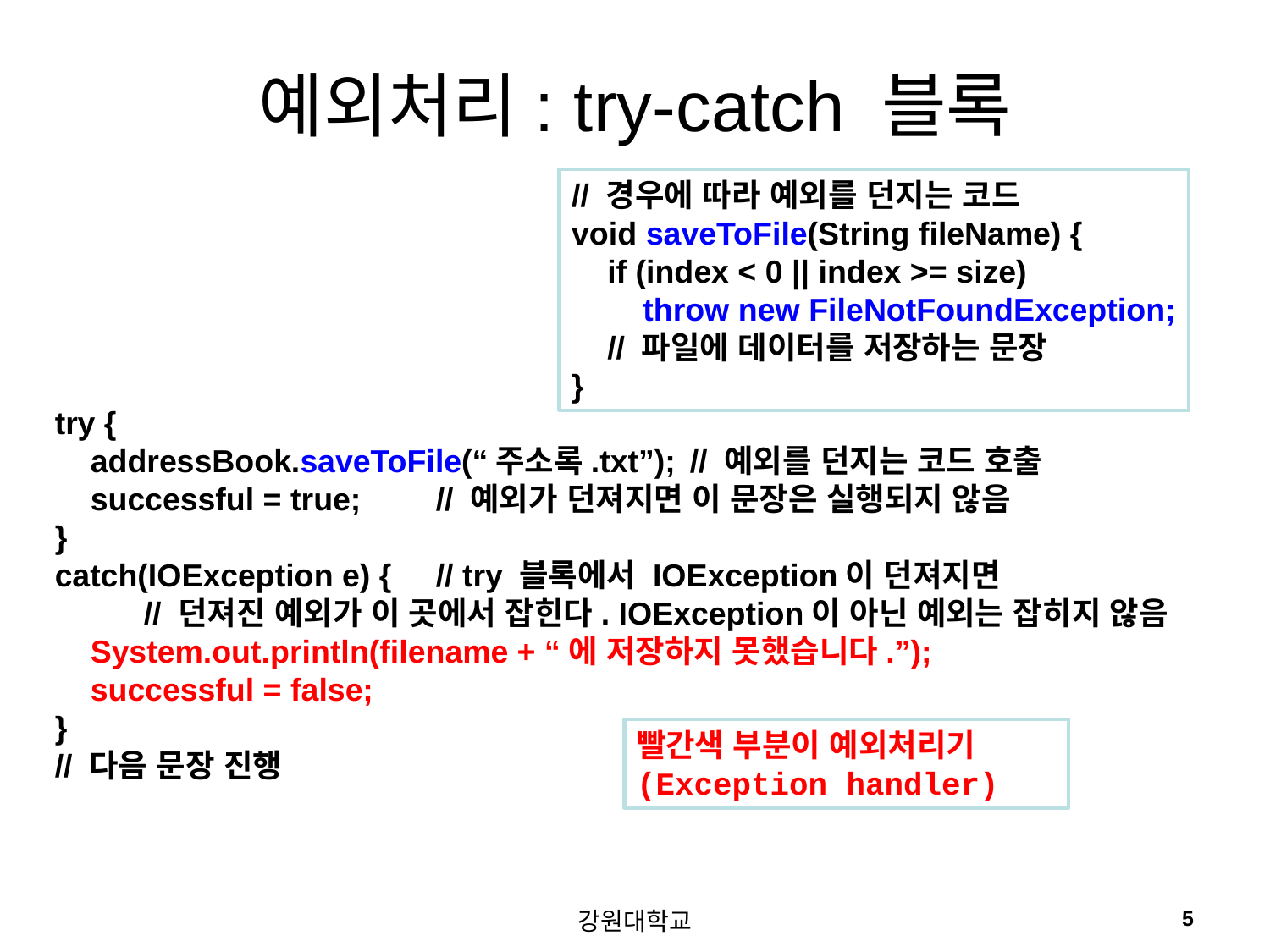

# 예외처리: try-catch 블록
// 경우에 따라 예외를 던지는 코드
void saveToFile(String fileName) {
    if (index < 0 || index >= size)
        throw new FileNotFoundException;
    // 파일에 데이터를 저장하는 문장
}
try {
    addressBook.saveToFile(“주소록.txt”);	// 예외를 던지는 코드 호출
    successful = true;	// 예외가 던져지면 이 문장은 실행되지 않음
}
catch(IOException e) {	// try 블록에서 IOException이 던져지면
          // 던져진 예외가 이 곳에서 잡힌다. IOException이 아닌 예외는 잡히지 않음
    System.out.println(filename + “에 저장하지 못했습니다.”);
    successful = false;
}
// 다음 문장 진행

빨간색 부분이 예외처리기(Exception handler)
강원대학교
5